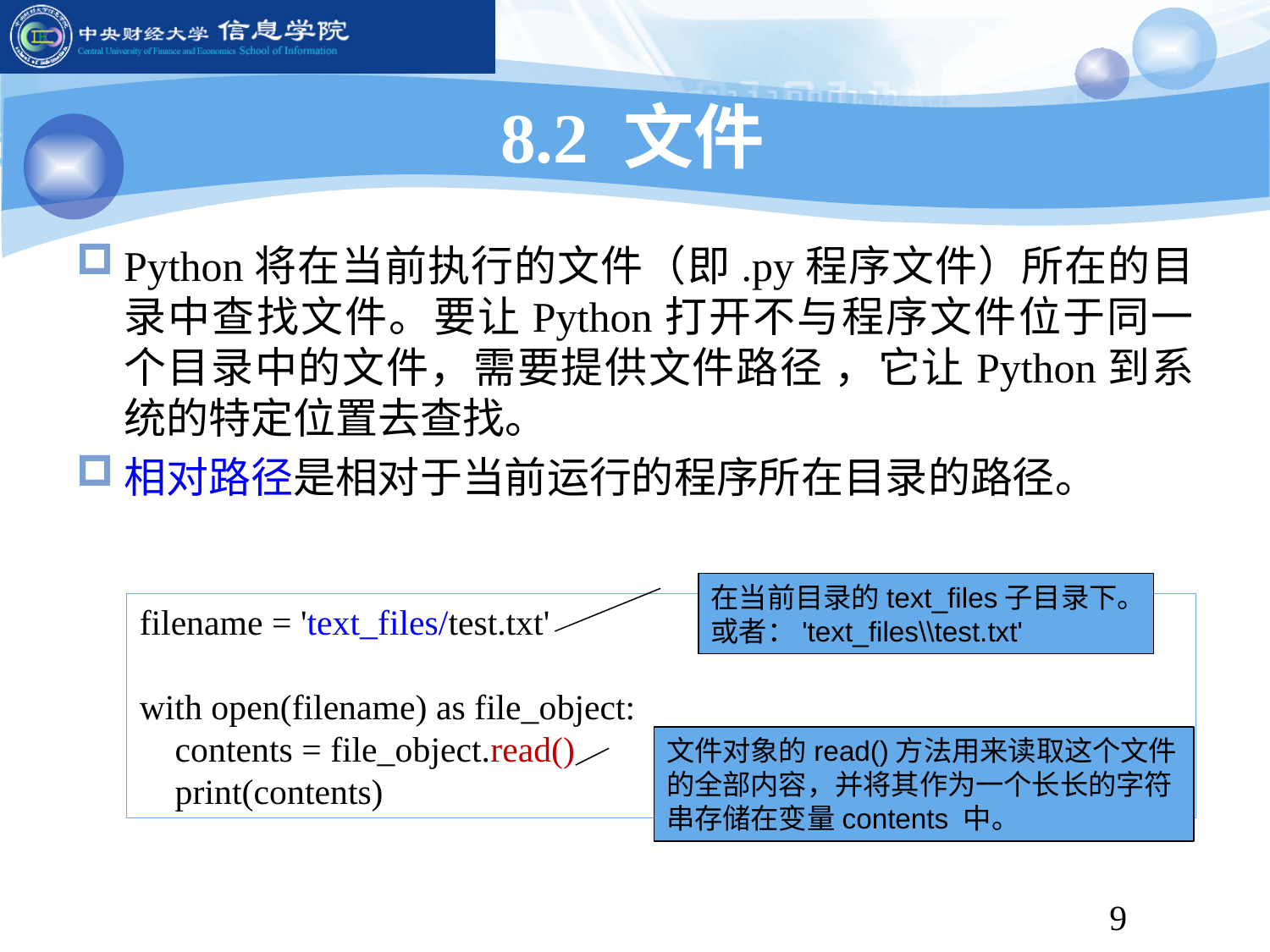

8.2 文件
Python将在当前执行的文件（即.py程序文件）所在的目录中查找文件。要让Python打开不与程序文件位于同一个目录中的文件，需要提供文件路径 ，它让Python到系统的特定位置去查找。
相对路径是相对于当前运行的程序所在目录的路径。

在当前目录的text_files子目录下。
或者：'text_files\\test.txt'
filename = 'text_files/test.txt'

with open(filename) as file_object:
    contents = file_object.read()
    print(contents)
文件对象的read()方法用来读取这个文件的全部内容，并将其作为一个长长的字符串存储在变量contents 中。